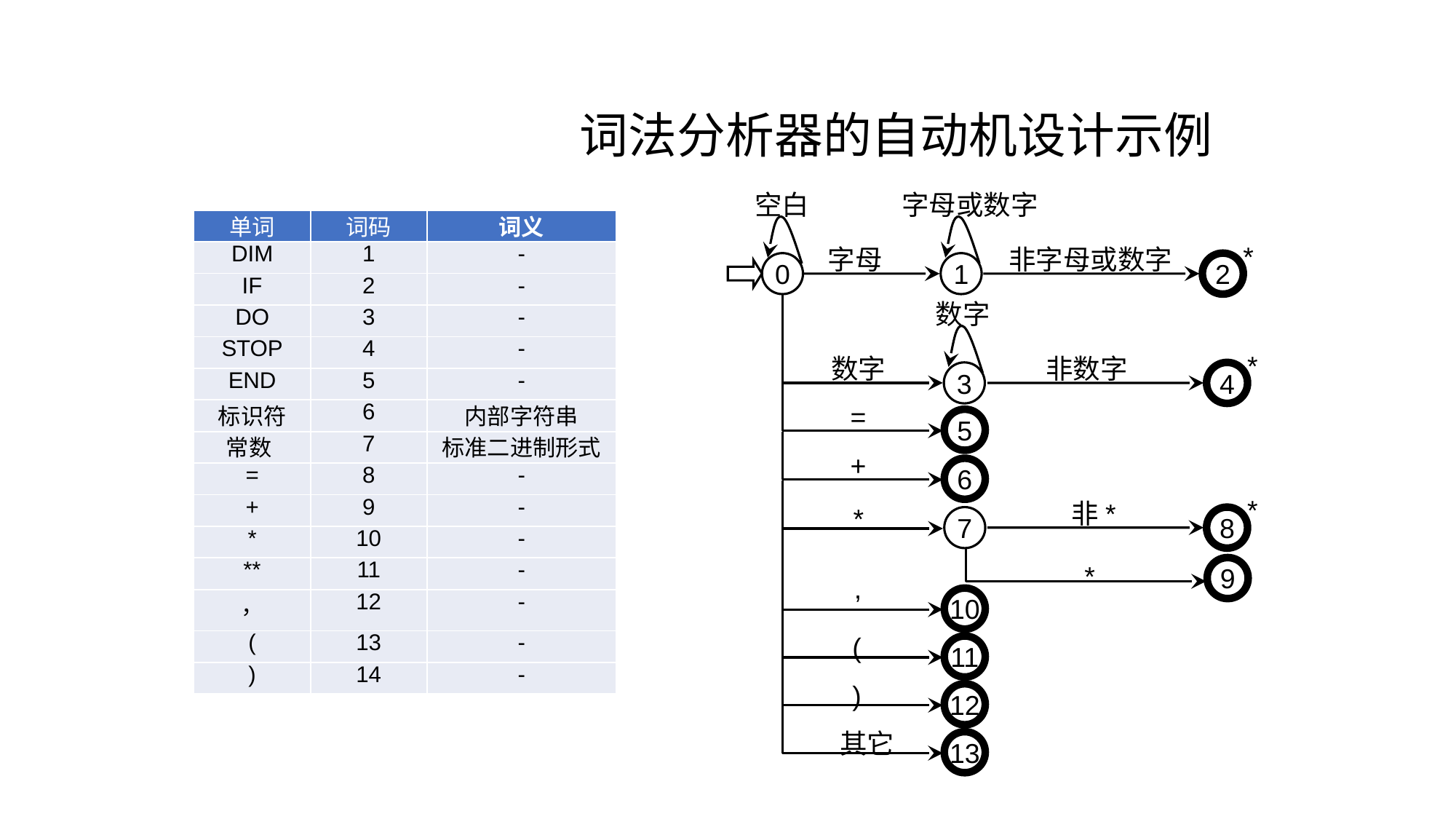

# 词法分析器的自动机设计示例
空白
字母或数字

*
字母
非字母或数字
0
1
2

数字

*
数字
非数字
3
4

=
5

+
6

*
非*
*
7
8

*
9
,
10

(
11

)
12

其它
13
| 单词 | 词码 | 词义 |
| --- | --- | --- |
| DIM | 1 | - |
| IF | 2 | - |
| DO | 3 | - |
| STOP | 4 | - |
| END | 5 | - |
| 标识符 | 6 | 内部字符串 |
| 常数(数) | 7 | 标准二进制形式 |
| = | 8 | - |
| + | 9 | - |
| \* | 10 | - |
| \*\* | 11 | - |
| ， | 12 | - |
| ( | 13 | - |
| ) | 14 | - |